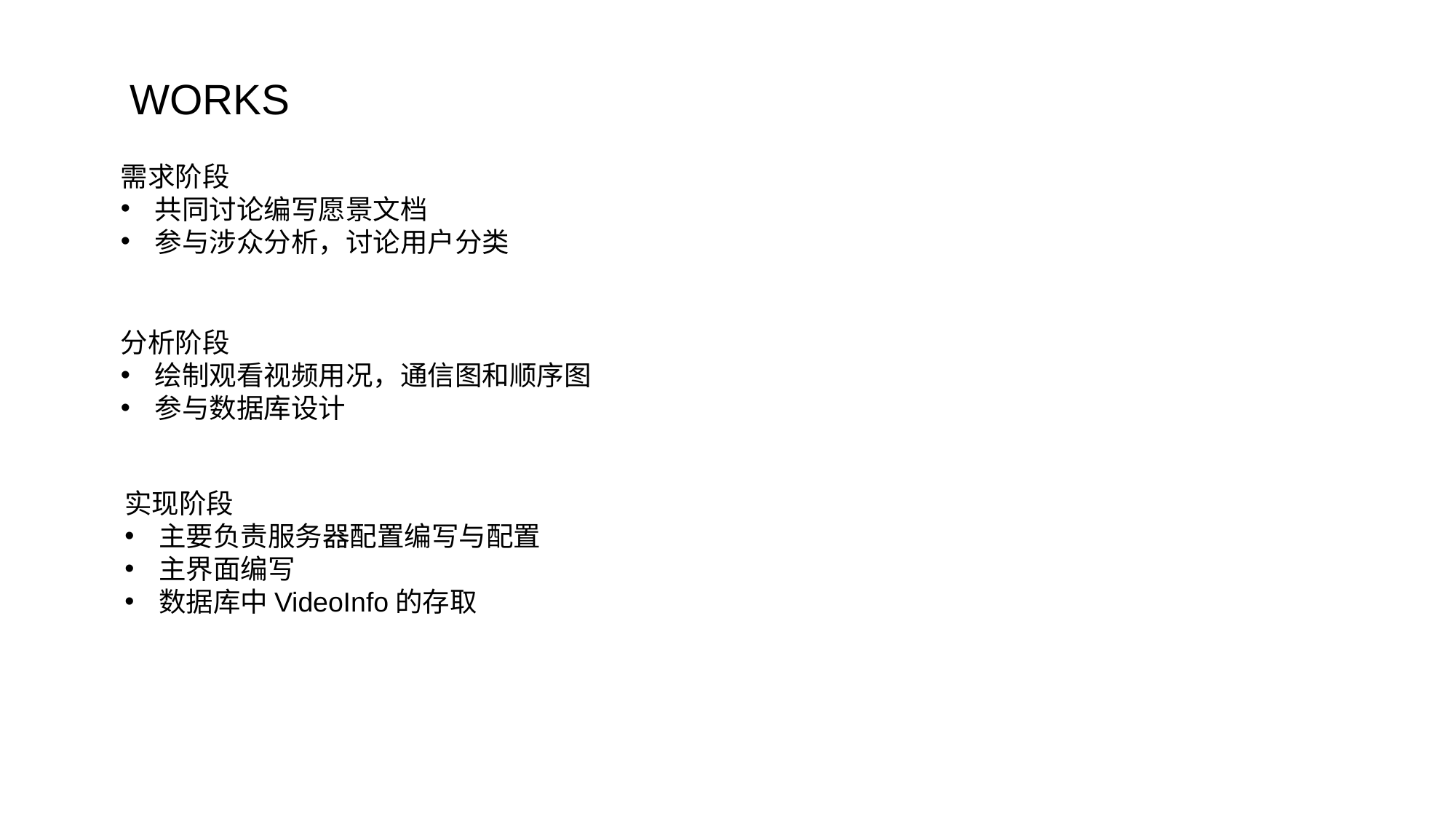

# WORKS
需求阶段
共同讨论编写愿景文档
参与涉众分析，讨论用户分类
分析阶段
绘制观看视频用况，通信图和顺序图
参与数据库设计
实现阶段
主要负责服务器配置编写与配置
主界面编写
数据库中VideoInfo的存取